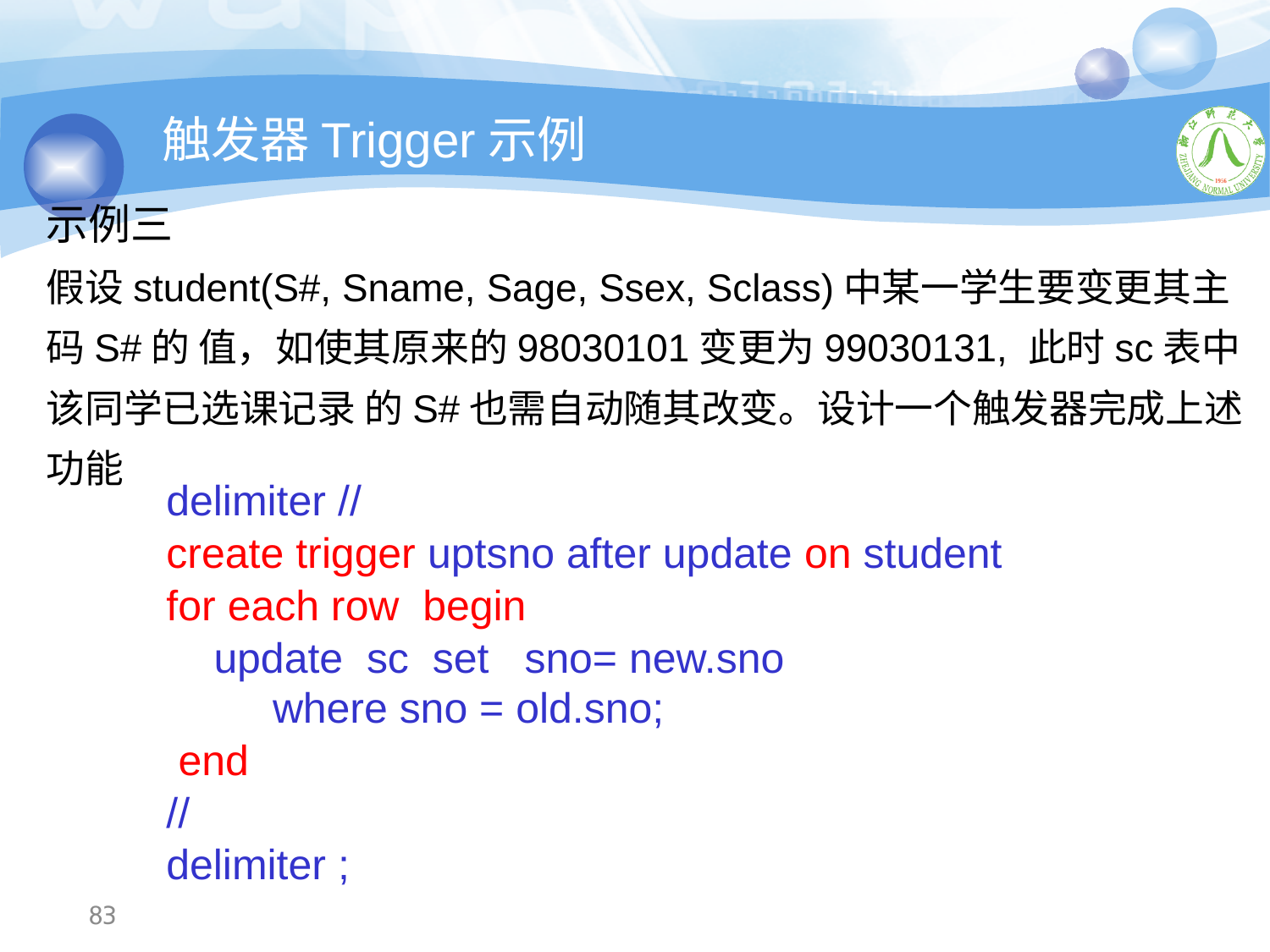

触发器Trigger示例
示例三
假设student(S#, Sname, Sage, Ssex, Sclass)中某一学生要变更其主码S#的 值，如使其原来的98030101变更为99030131, 此时sc表中该同学已选课记录 的S#也需自动随其改变。设计一个触发器完成上述功能
delimiter //
create trigger uptsno after update on student
for each row  begin
    update  sc  set   sno= new.sno
         where sno = old.sno;
 end
//
delimiter ;
83